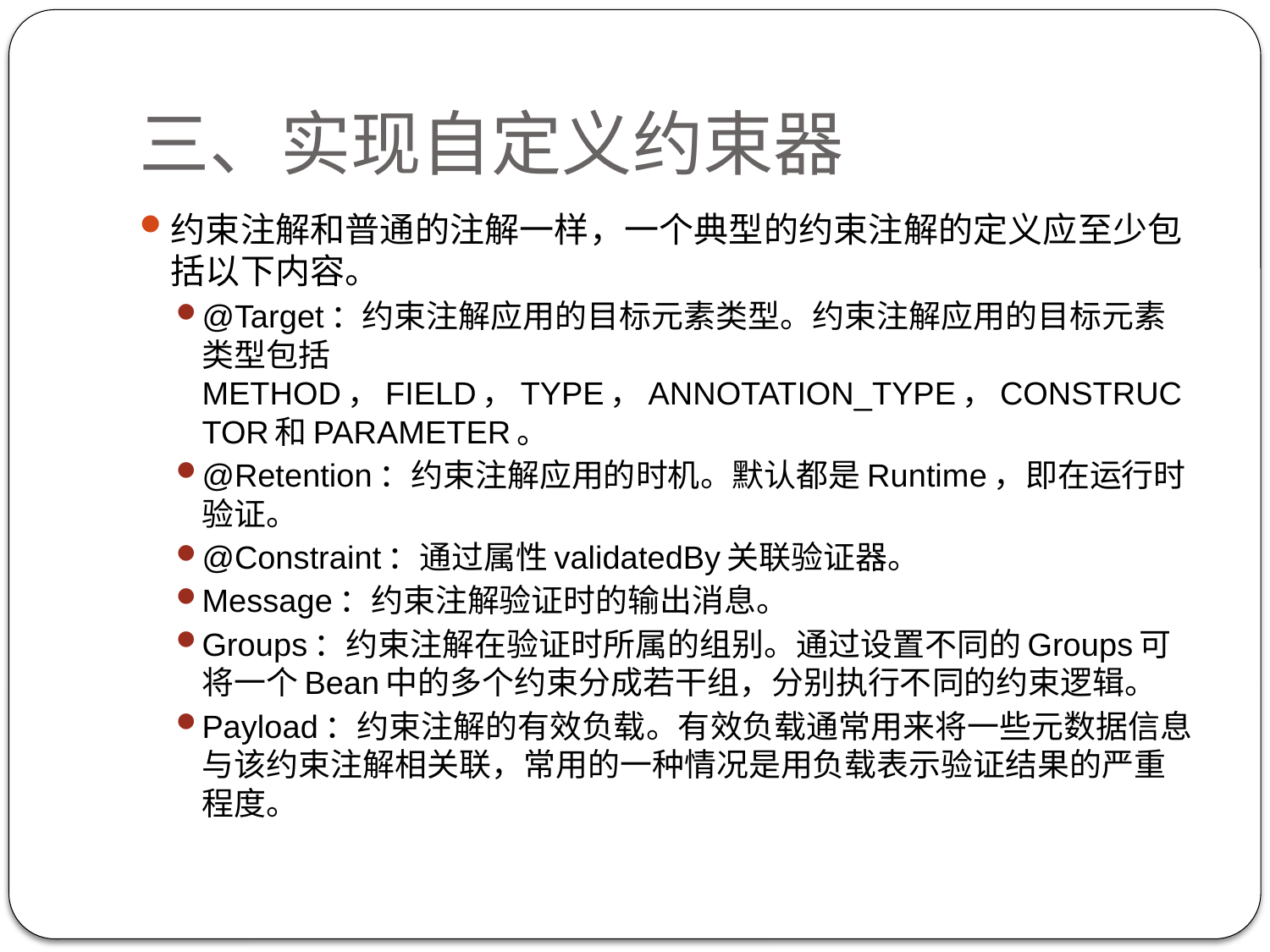

# 三、实现自定义约束器
约束注解和普通的注解一样，一个典型的约束注解的定义应至少包括以下内容。
@Target：约束注解应用的目标元素类型。约束注解应用的目标元素类型包括METHOD，FIELD，TYPE，ANNOTATION_TYPE，CONSTRUCTOR和PARAMETER。
@Retention：约束注解应用的时机。默认都是Runtime，即在运行时验证。
@Constraint：通过属性validatedBy关联验证器。
Message：约束注解验证时的输出消息。
Groups：约束注解在验证时所属的组别。通过设置不同的Groups可将一个Bean中的多个约束分成若干组，分别执行不同的约束逻辑。
Payload：约束注解的有效负载。有效负载通常用来将一些元数据信息与该约束注解相关联，常用的一种情况是用负载表示验证结果的严重程度。